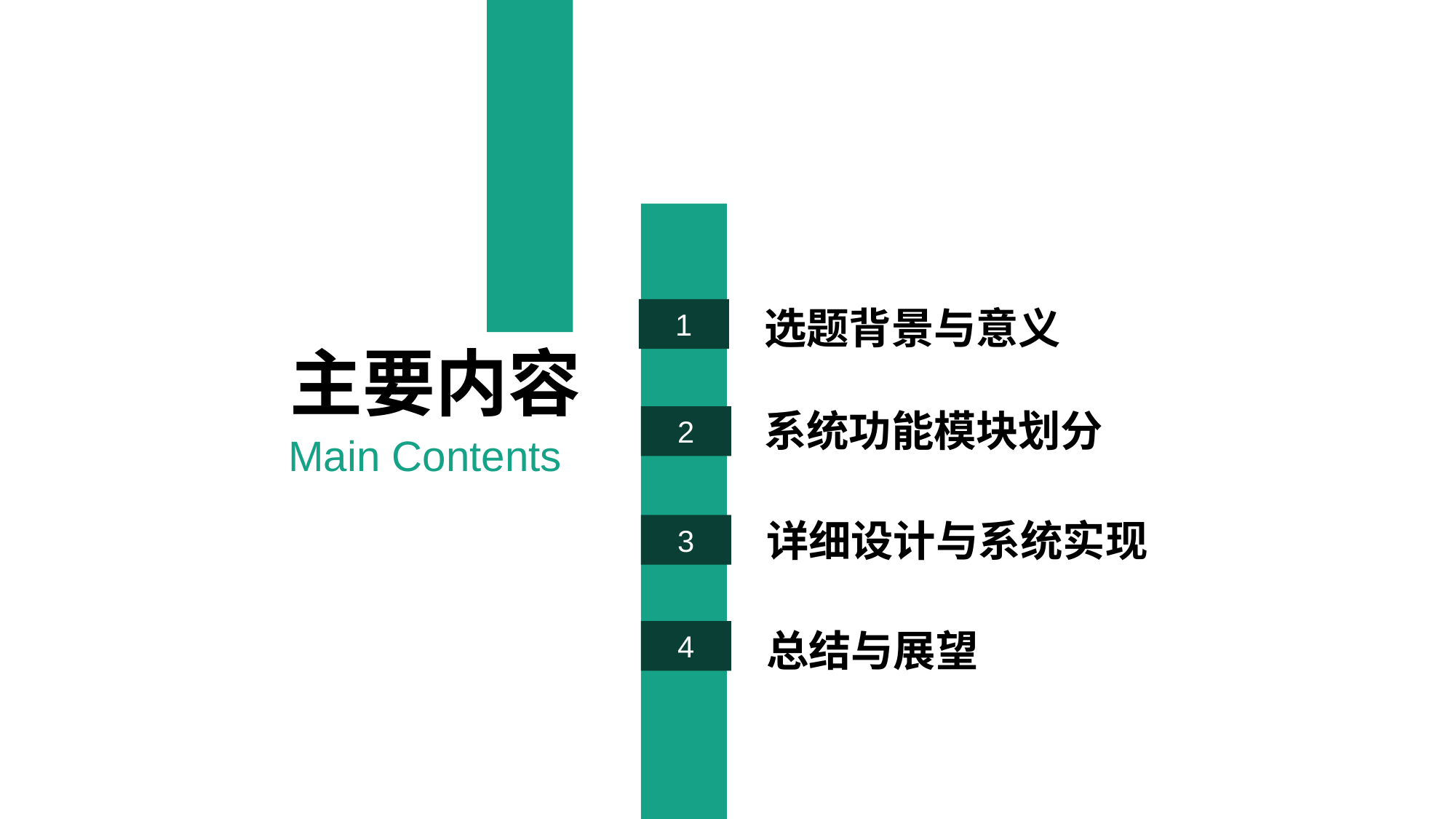

选题背景与意义
1
主要内容
系统功能模块划分
2
Main Contents
详细设计与系统实现
3
总结与展望
4